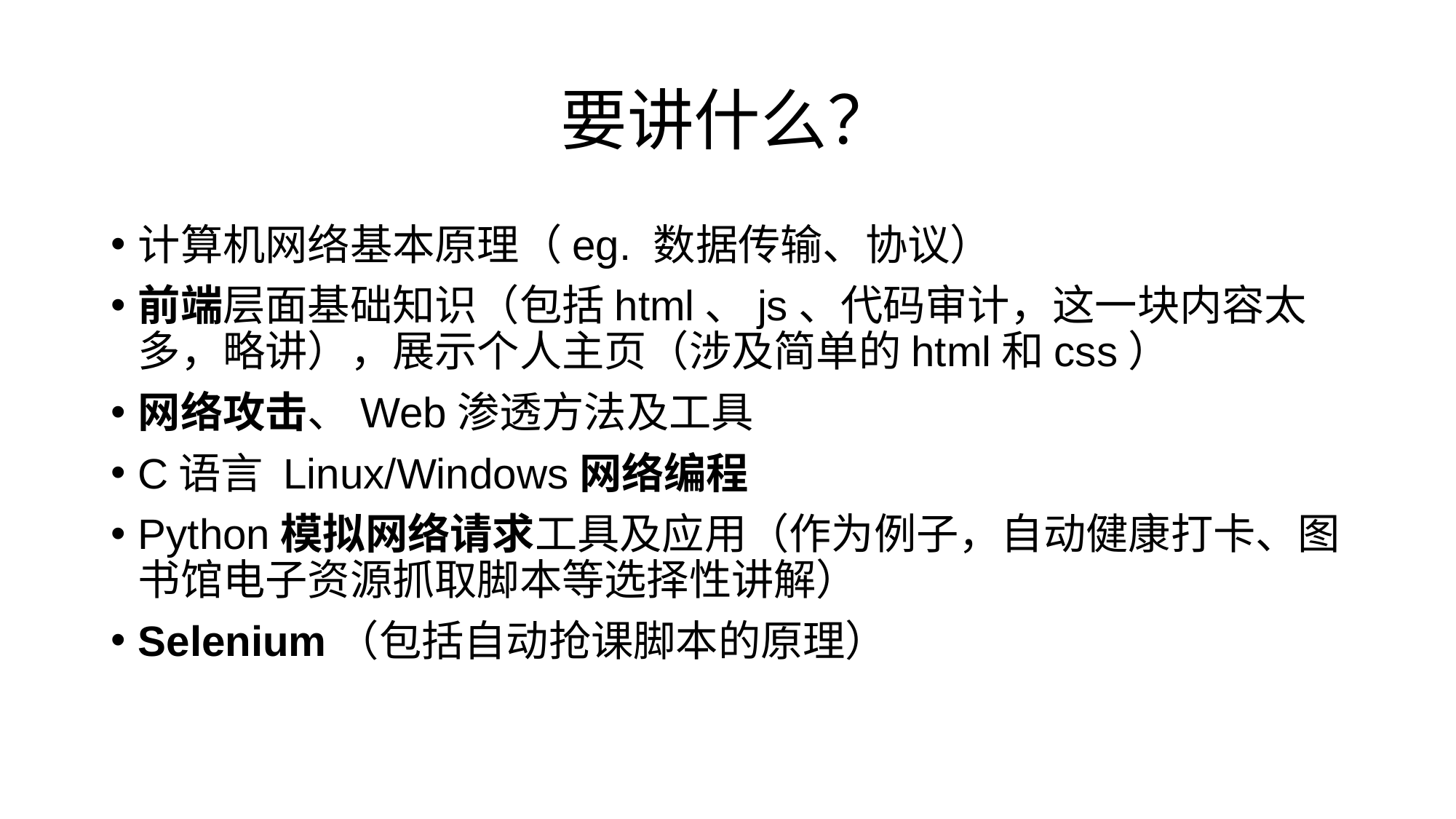

# 要讲什么？
计算机网络基本原理（eg. 数据传输、协议）
前端层面基础知识（包括html、js、代码审计，这一块内容太多，略讲），展示个人主页（涉及简单的html和css）
网络攻击、Web渗透方法及工具
C语言 Linux/Windows网络编程
Python模拟网络请求工具及应用（作为例子，自动健康打卡、图书馆电子资源抓取脚本等选择性讲解）
Selenium（包括自动抢课脚本的原理）